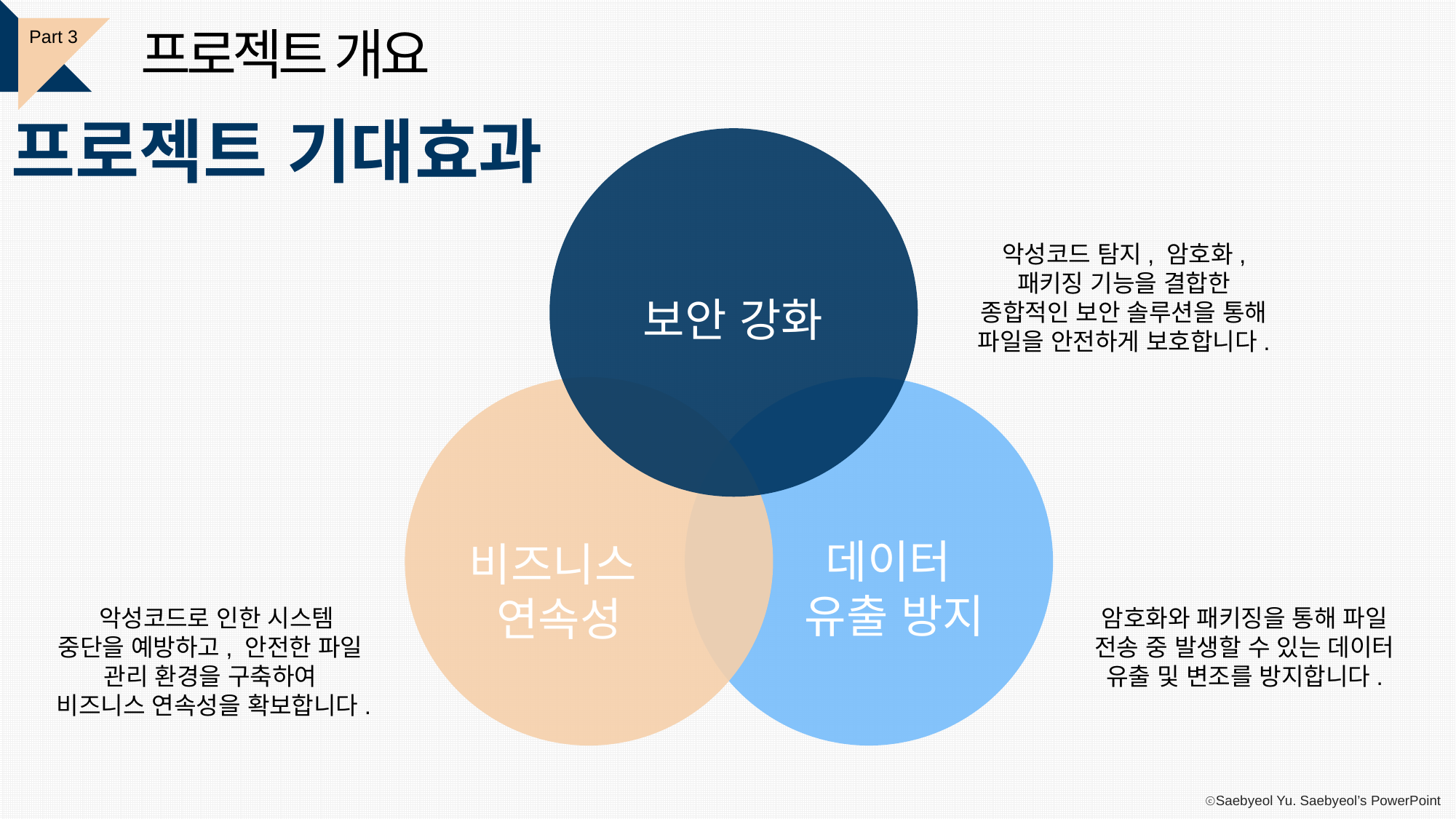

프로젝트 개요

Part 3
프로젝트 기대효과

악성코드 탐지, 암호화, 패키징 기능을 결합한 종합적인 보안 솔루션을 통해 파일을 안전하게 보호합니다.
보안 강화

데이터
유출 방지
비즈니스
연속성
 악성코드로 인한 시스템 중단을 예방하고, 안전한 파일 관리 환경을 구축하여 비즈니스 연속성을 확보합니다.
암호화와 패키징을 통해 파일 전송 중 발생할 수 있는 데이터 유출 및 변조를 방지합니다.